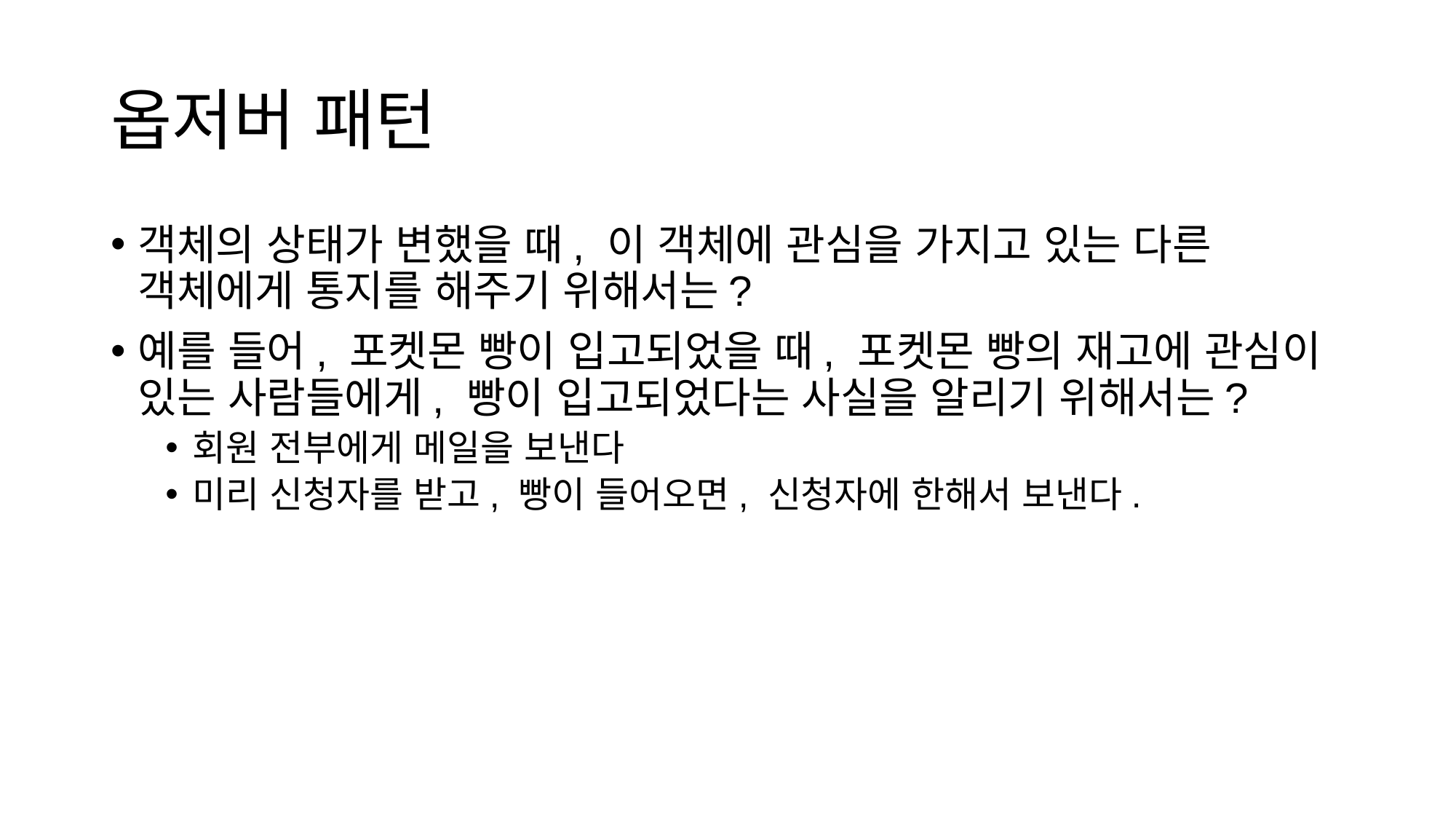

# 옵저버 패턴
객체의 상태가 변했을 때, 이 객체에 관심을 가지고 있는 다른 객체에게 통지를 해주기 위해서는?
예를 들어, 포켓몬 빵이 입고되었을 때, 포켓몬 빵의 재고에 관심이 있는 사람들에게, 빵이 입고되었다는 사실을 알리기 위해서는?
회원 전부에게 메일을 보낸다
미리 신청자를 받고, 빵이 들어오면, 신청자에 한해서 보낸다.